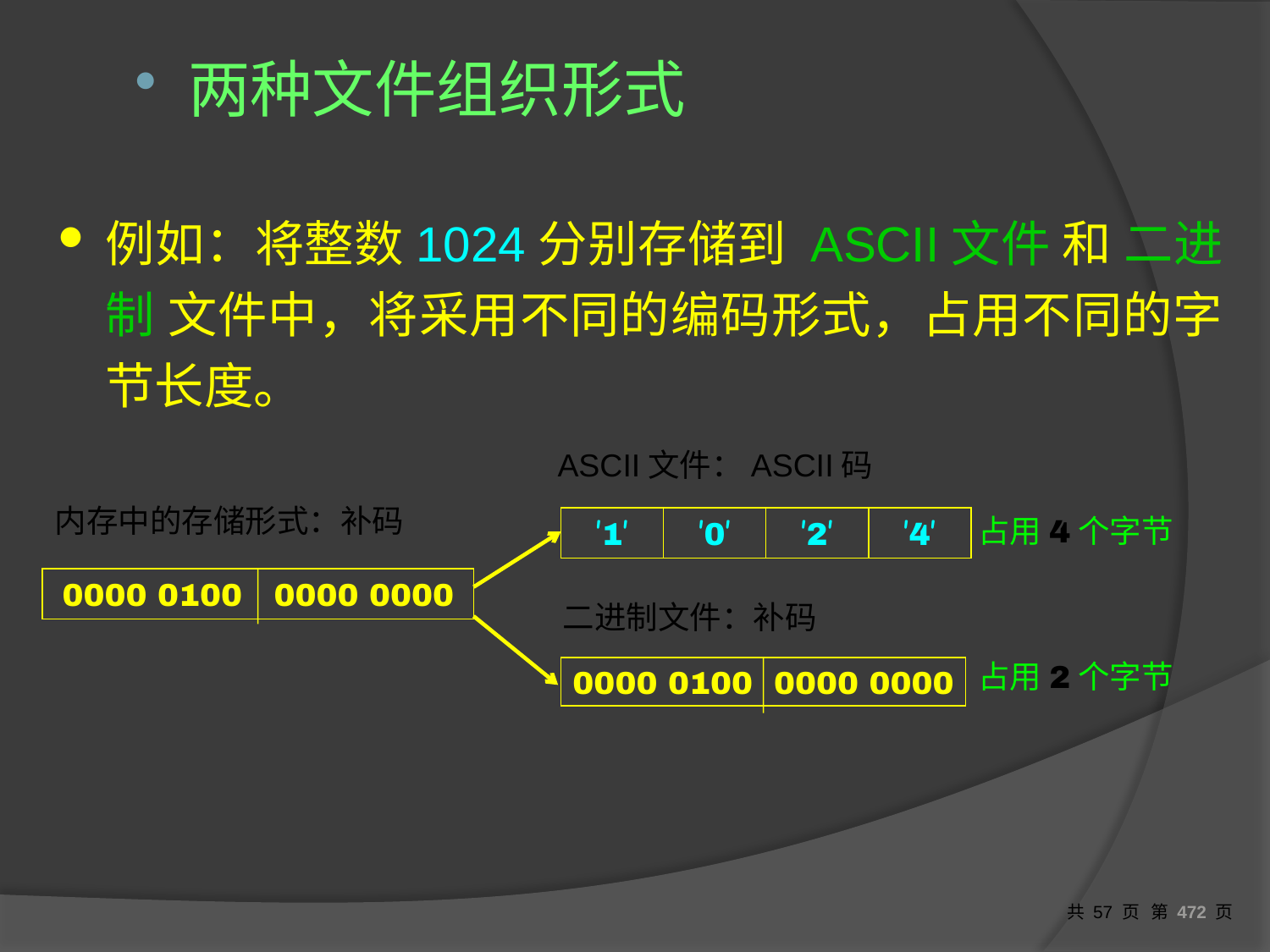

两种文件组织形式

例如：将整数1024分别存储到 ASCII文件 和 二进制 文件中，将采用不同的编码形式，占用不同的字节长度。
ASCII文件：ASCII码
内存中的存储形式：补码
占用4个字节
’1’
’0’
’2’
’4’

0000 0100   0000 0000

二进制文件：补码

占用2个字节
0000 0100  0000 0000

共 57 页   第 472 页